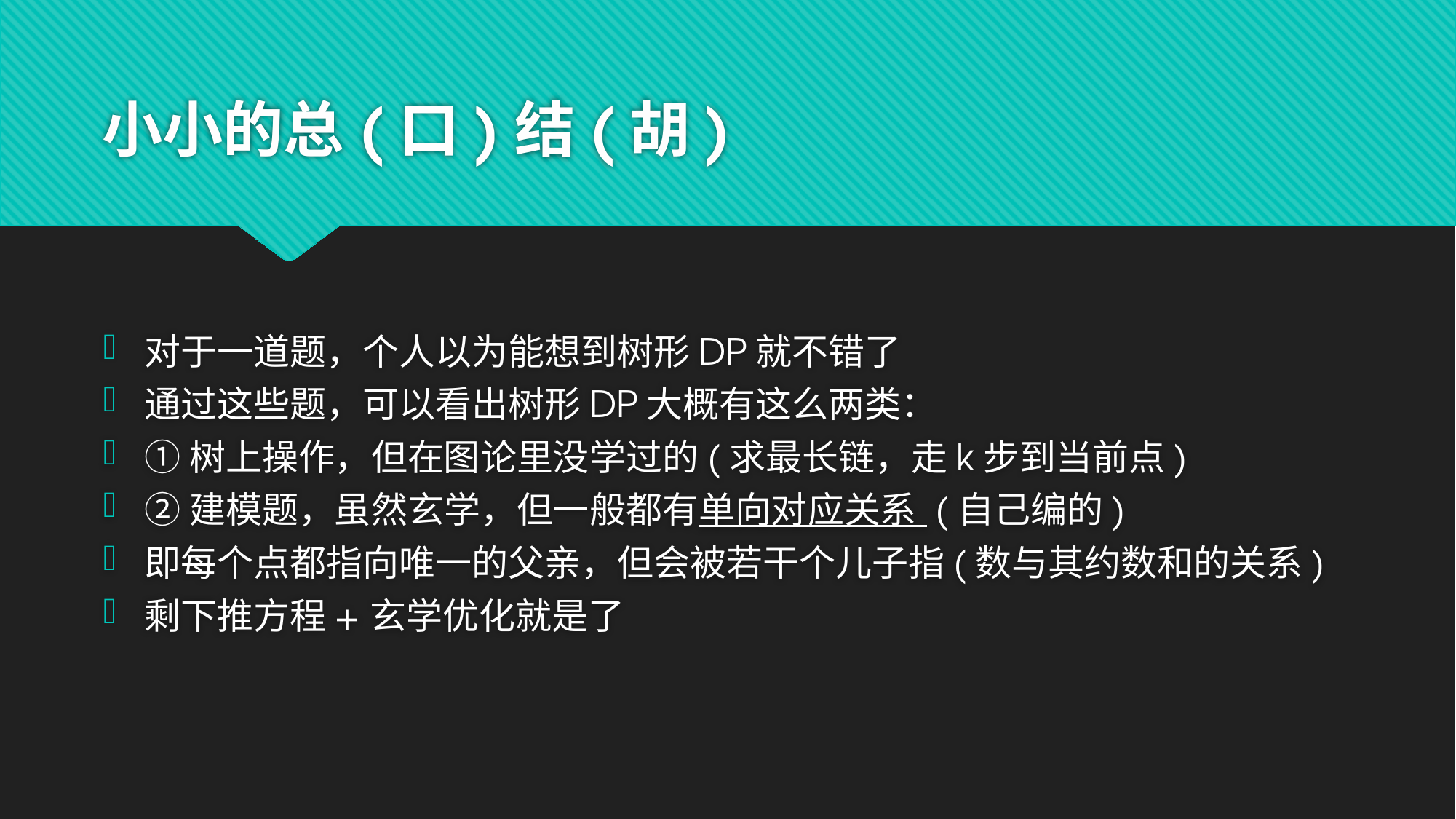

# 小小的总(口)结(胡)
对于一道题，个人以为能想到树形DP就不错了
通过这些题，可以看出树形DP大概有这么两类：
①树上操作，但在图论里没学过的(求最长链，走k步到当前点)
②建模题，虽然玄学，但一般都有单向对应关系 (自己编的)
即每个点都指向唯一的父亲，但会被若干个儿子指(数与其约数和的关系)
剩下推方程+玄学优化就是了